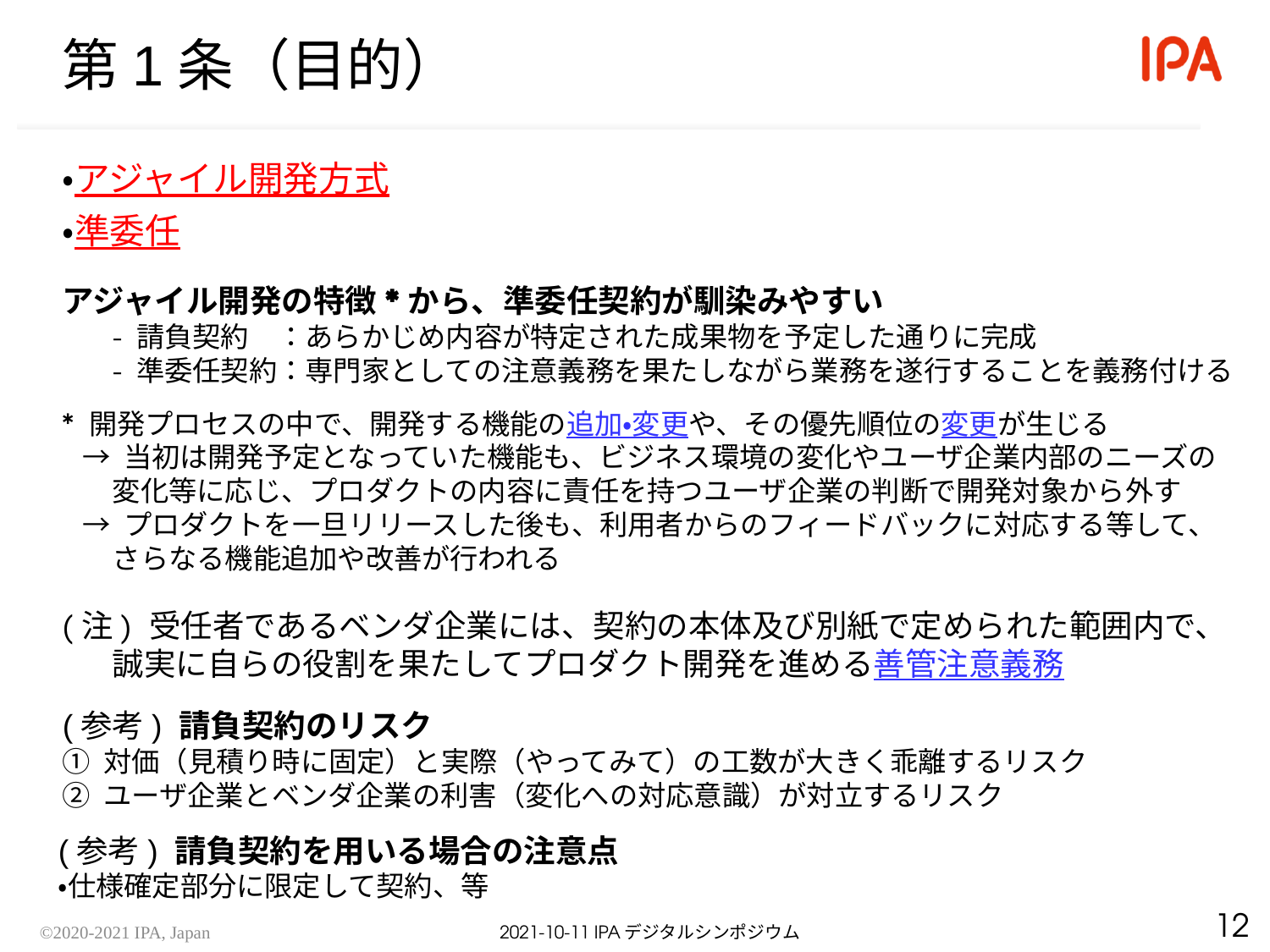

# 第1条（目的）
・アジャイル開発方式
・準委任
アジャイル開発の特徴*から、準委任契約が馴染みやすい
- 請負契約　：あらかじめ内容が特定された成果物を予定した通りに完成
- 準委任契約：専門家としての注意義務を果たしながら業務を遂行することを義務付ける
* 開発プロセスの中で、開発する機能の追加・変更や、その優先順位の変更が生じる
→ 当初は開発予定となっていた機能も、ビジネス環境の変化やユーザ企業内部のニーズの変化等に応じ、プロダクトの内容に責任を持つユーザ企業の判断で開発対象から外す
→ プロダクトを一旦リリースした後も、利用者からのフィードバックに対応する等して、さらなる機能追加や改善が行われる
(注) 受任者であるベンダ企業には、契約の本体及び別紙で定められた範囲内で、誠実に自らの役割を果たしてプロダクト開発を進める善管注意義務
(参考) 請負契約のリスク
① 対価（見積り時に固定）と実際（やってみて）の工数が大きく乖離するリスク
② ユーザ企業とベンダ企業の利害（変化への対応意識）が対立するリスク
(参考) 請負契約を用いる場合の注意点
・仕様確定部分に限定して契約、等
12
©2020-2021 IPA, Japan